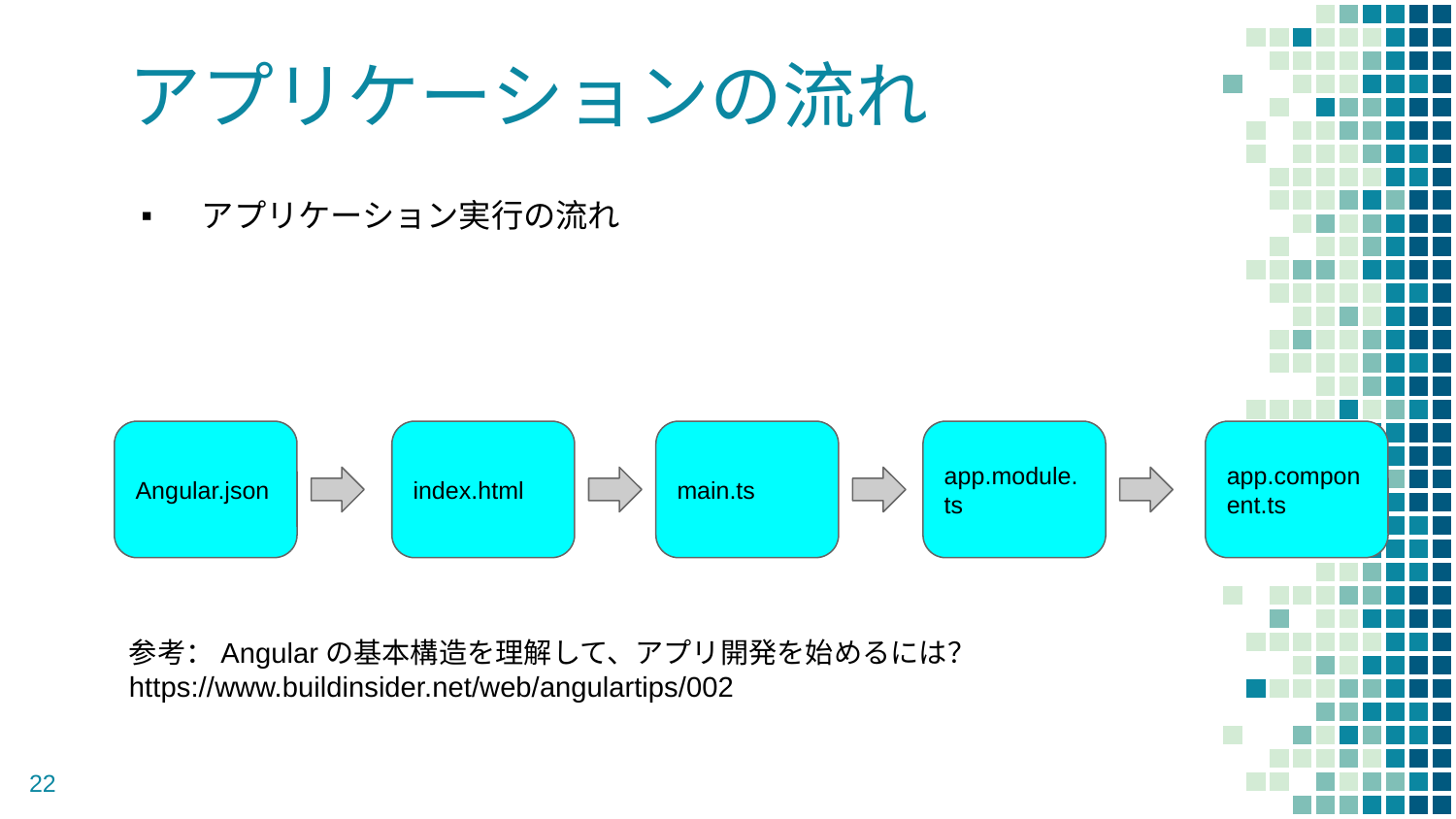

# アプリケーションの流れ
アプリケーション実行の流れ

Angular.json
index.html
main.ts
app.module.ts
app.component.ts

参考：Angularの基本構造を理解して、アプリ開発を始めるには？ https://www.buildinsider.net/web/angulartips/002
22